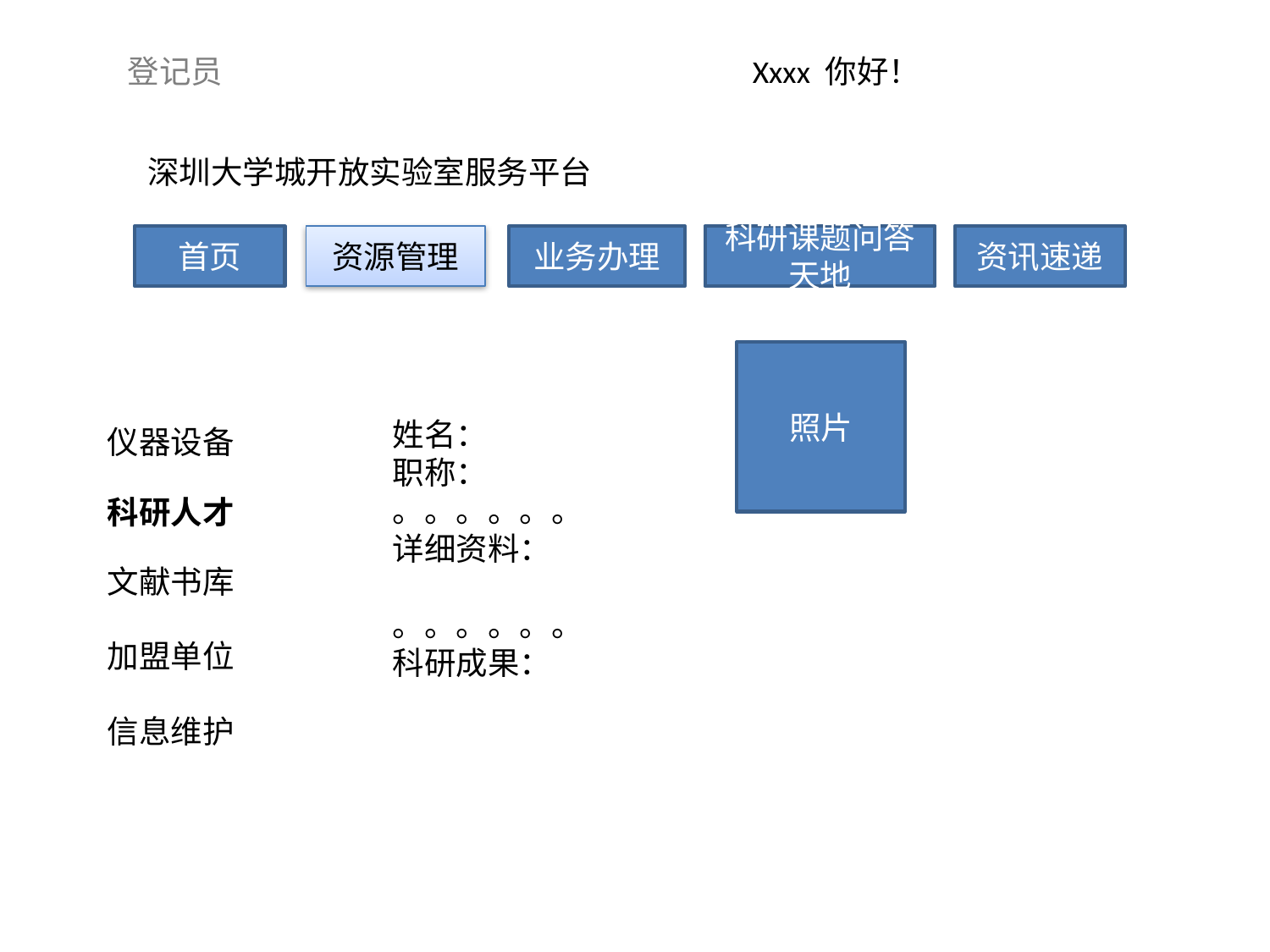

Xxxx 你好！
登记员
深圳大学城开放实验室服务平台
首页
资源管理
业务办理
科研课题问答天地
资讯速递
照片
姓名：
职称：
。。。。。。
详细资料：

。。。。。。
科研成果：

仪器设备
科研人才
文献书库
加盟单位
信息维护